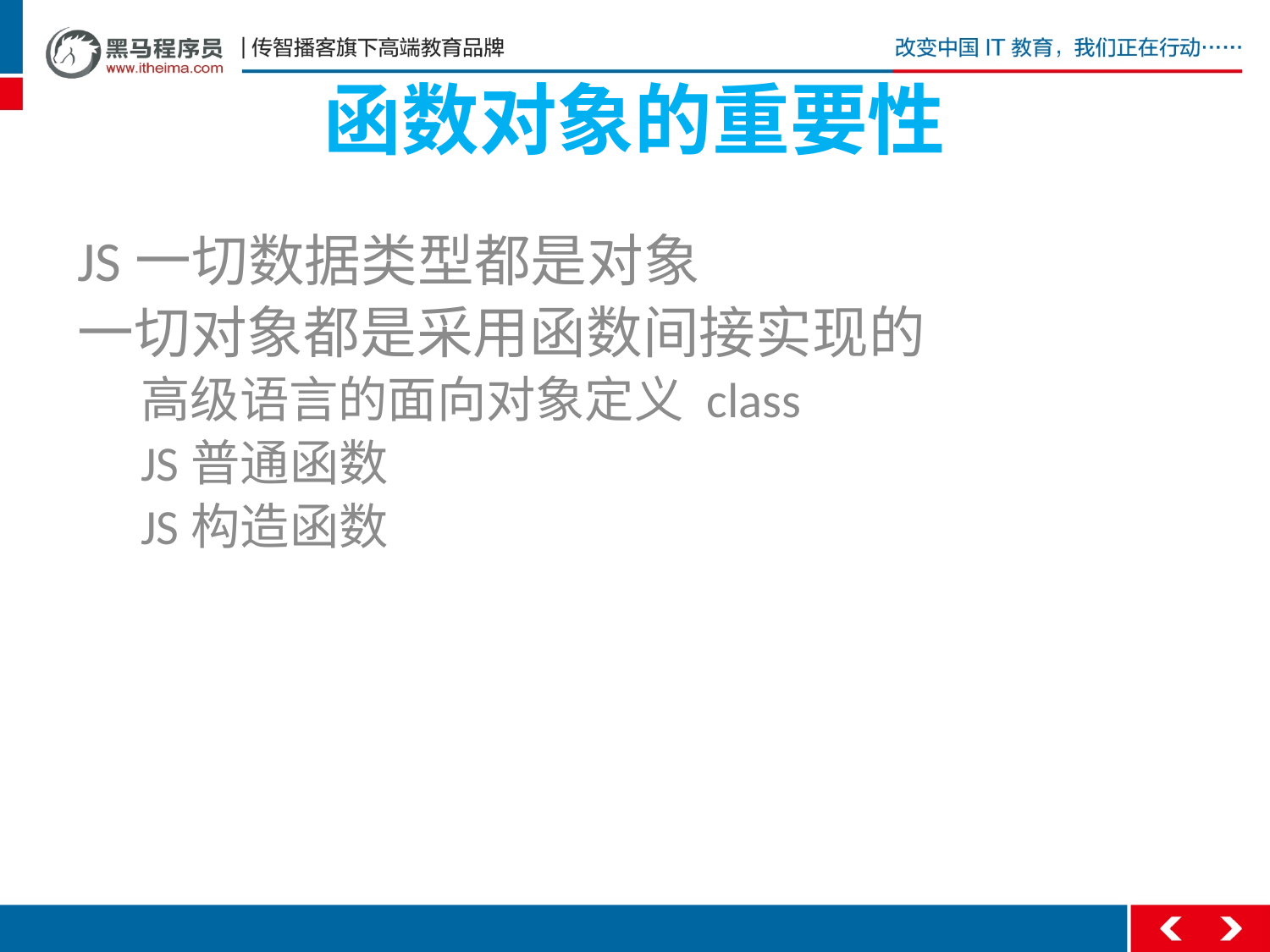

# 函数对象的重要性
JS一切数据类型都是对象
一切对象都是采用函数间接实现的
高级语言的面向对象定义 class
JS普通函数
JS构造函数